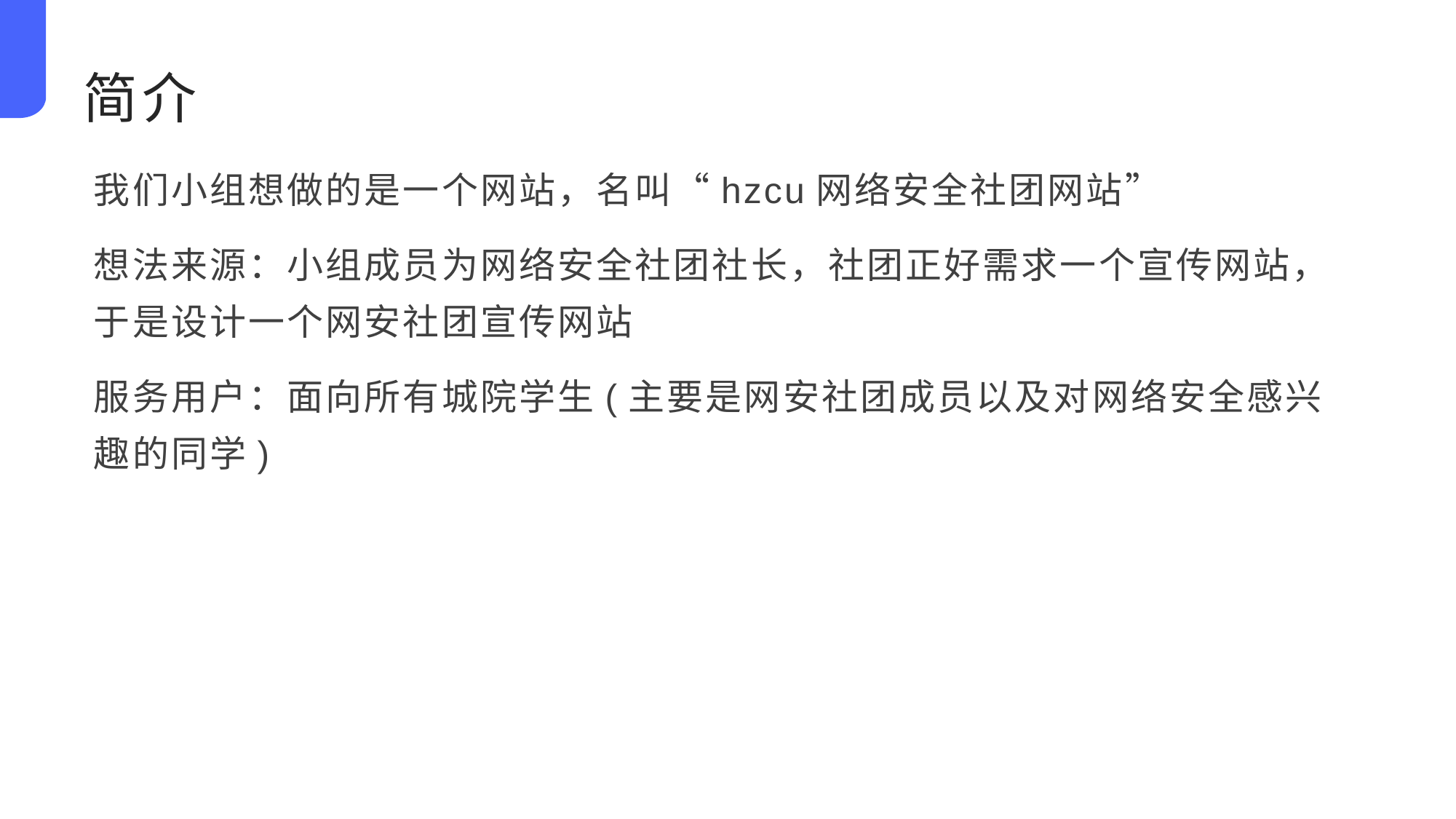

简介
我们小组想做的是一个网站，名叫“hzcu网络安全社团网站”
想法来源：小组成员为网络安全社团社长，社团正好需求一个宣传网站，于是设计一个网安社团宣传网站
服务用户：面向所有城院学生(主要是网安社团成员以及对网络安全感兴趣的同学)